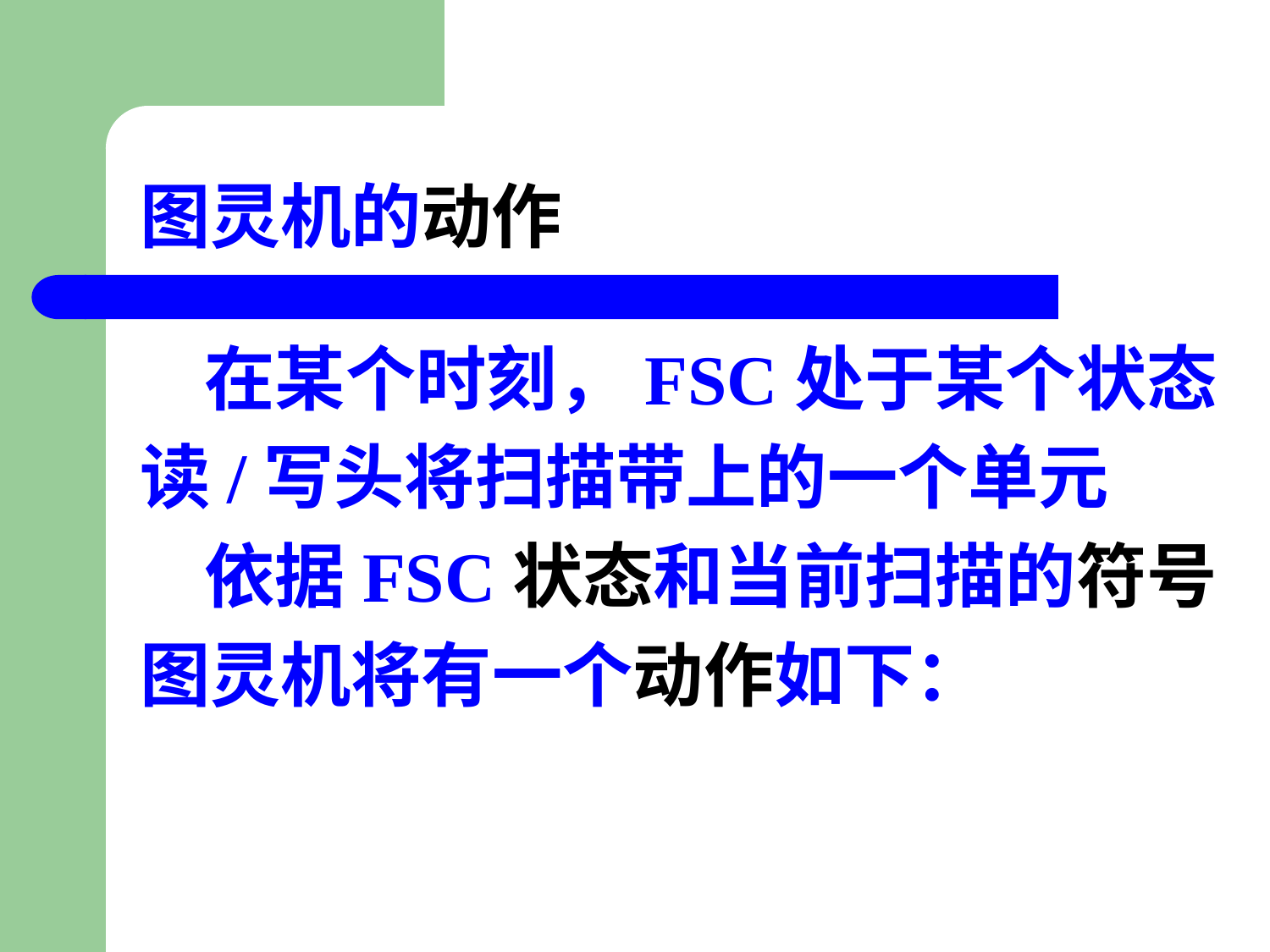

# 图灵机的动作
   在某个时刻，FSC处于某个状态
读/写头将扫描带上的一个单元
   依据FSC状态和当前扫描的符号
图灵机将有一个动作如下：